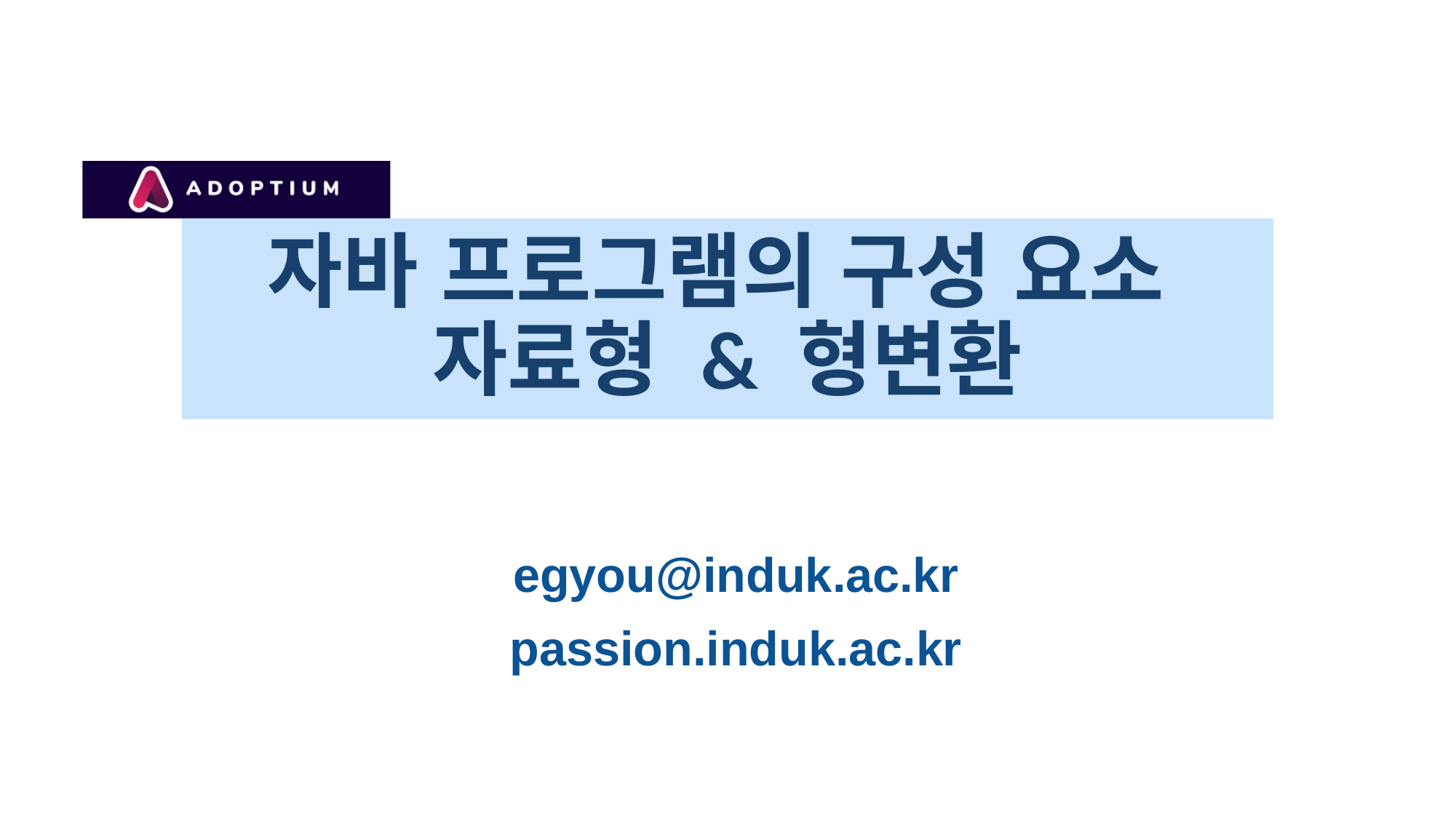

# 자바 프로그램의 구성 요소 자료형 & 형변환
egyou@induk.ac.kr
passion.induk.ac.kr